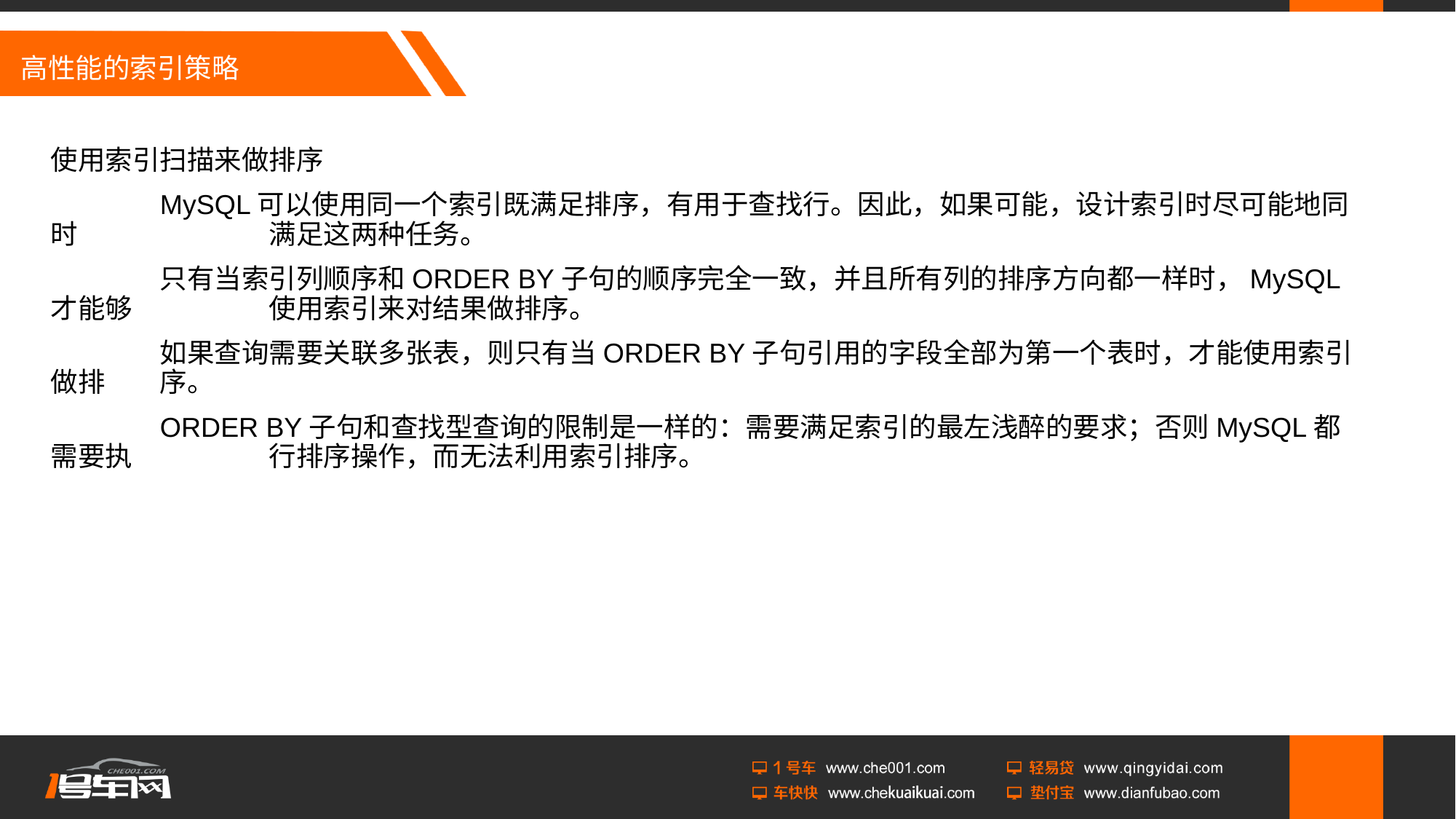

# 高性能的索引策略
使用索引扫描来做排序
	MySQL可以使用同一个索引既满足排序，有用于查找行。因此，如果可能，设计索引时尽可能地同时		满足这两种任务。
	只有当索引列顺序和ORDER BY子句的顺序完全一致，并且所有列的排序方向都一样时，MySQL才能够		使用索引来对结果做排序。
	如果查询需要关联多张表，则只有当ORDER BY子句引用的字段全部为第一个表时，才能使用索引做排	序。
	ORDER BY子句和查找型查询的限制是一样的：需要满足索引的最左浅醉的要求；否则MySQL都需要执		行排序操作，而无法利用索引排序。